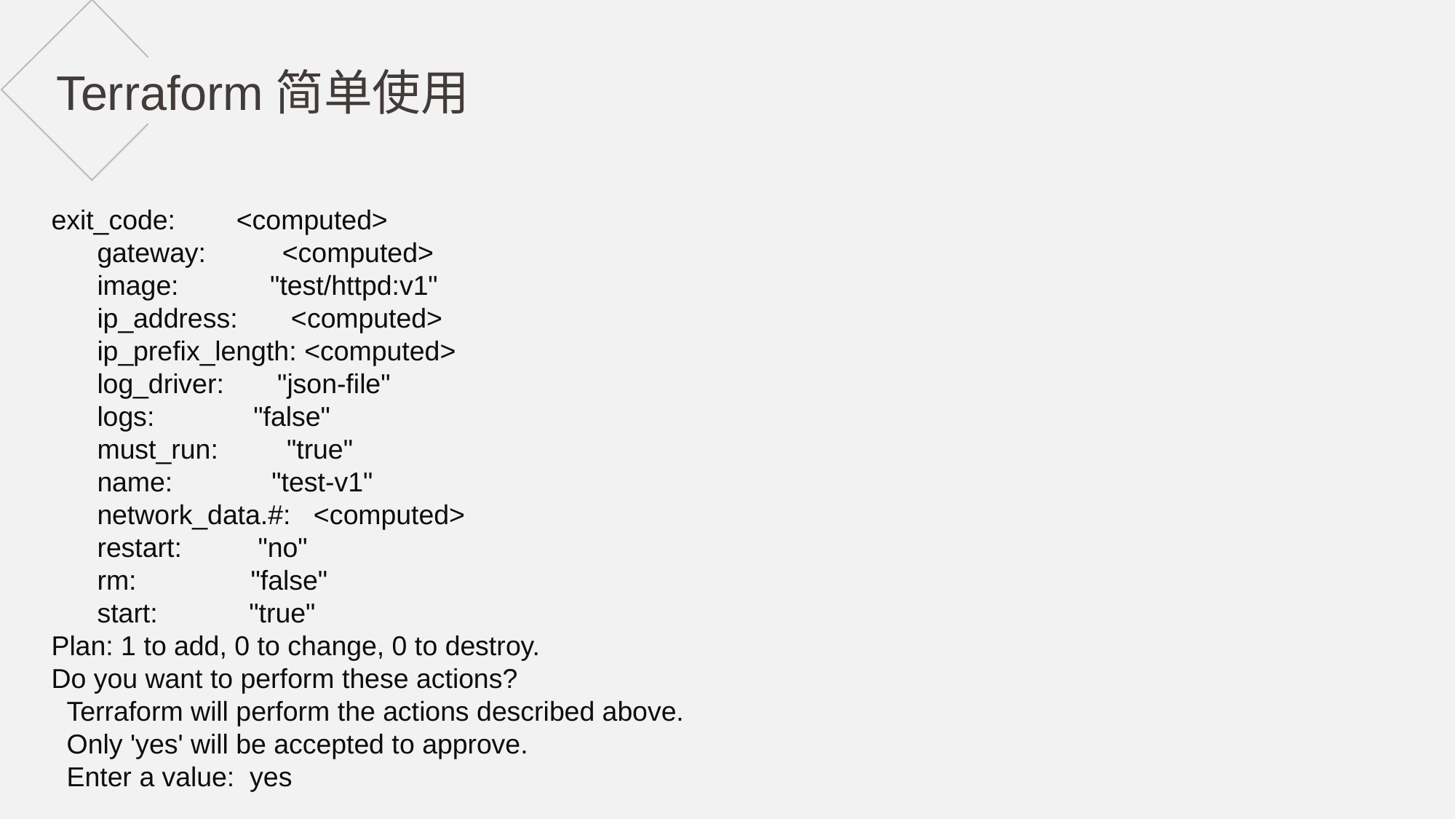

Terraform简单使用
exit_code:        <computed>
      gateway:          <computed>
      image:            "test/httpd:v1"
      ip_address:       <computed>
      ip_prefix_length: <computed>
      log_driver:       "json-file"
      logs:             "false"
      must_run:         "true"
      name:             "test-v1"
      network_data.#:   <computed>
      restart:          "no"
      rm:               "false"
      start:            "true"
Plan: 1 to add, 0 to change, 0 to destroy.
Do you want to perform these actions?
  Terraform will perform the actions described above.
  Only 'yes' will be accepted to approve.
  Enter a value:  yes